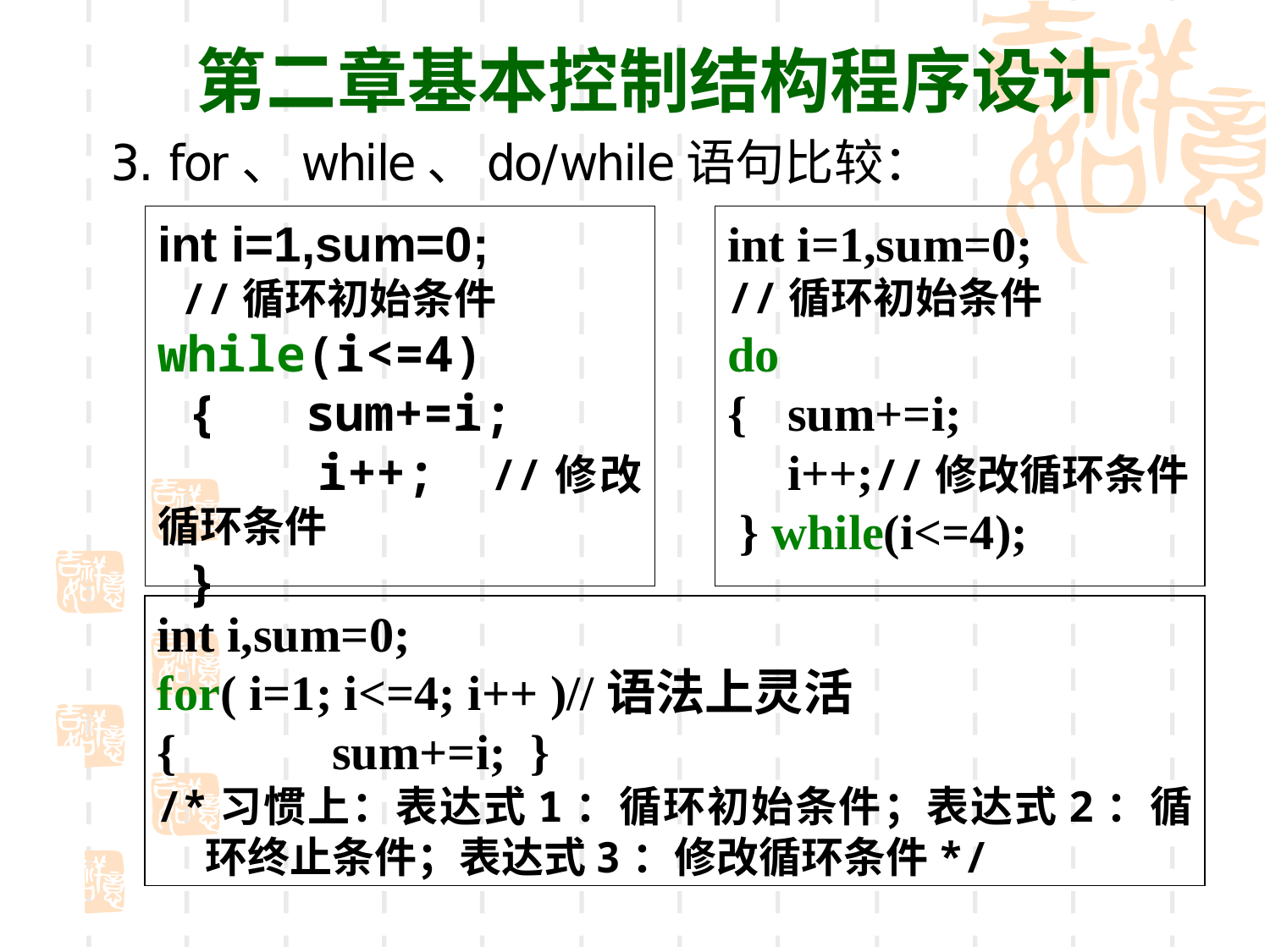

第二章基本控制结构程序设计
3. for、while、do/while语句比较：
int i=1,sum=0;
  //循环初始条件
while(i<=4)
 {   sum+=i;
     i++;  //修改循环条件
 }
int i=1,sum=0;
//循环初始条件
do
{	 sum+=i;
	 i++;//修改循环条件
 } while(i<=4);
int i,sum=0;
for( i=1; i<=4; i++ )//语法上灵活
{  		sum+=i;  }
/*习惯上：表达式1：循环初始条件；表达式2：循环终止条件；表达式3：修改循环条件*/